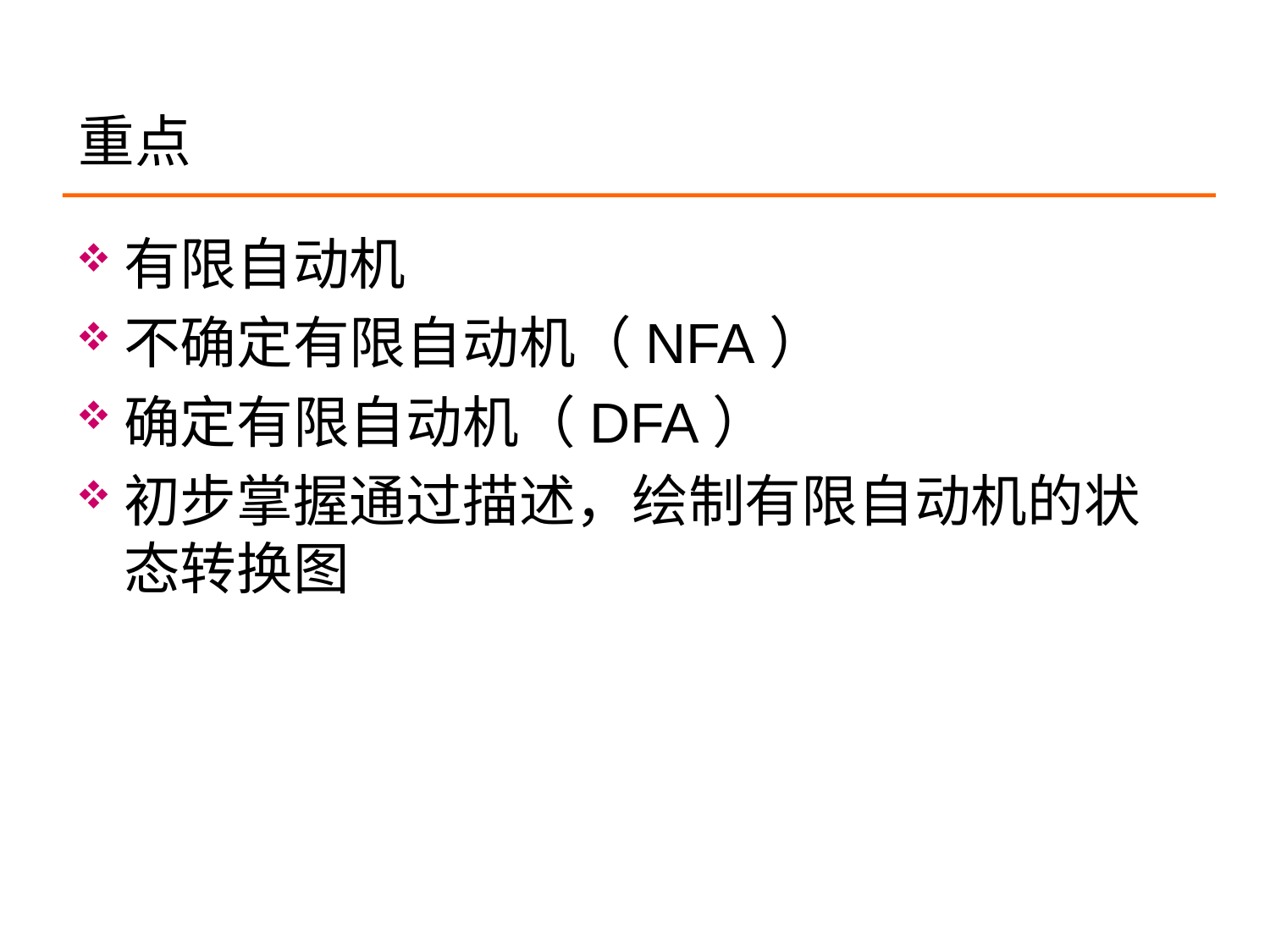

# 重点
有限自动机
不确定有限自动机（NFA）
确定有限自动机（DFA）
初步掌握通过描述，绘制有限自动机的状态转换图